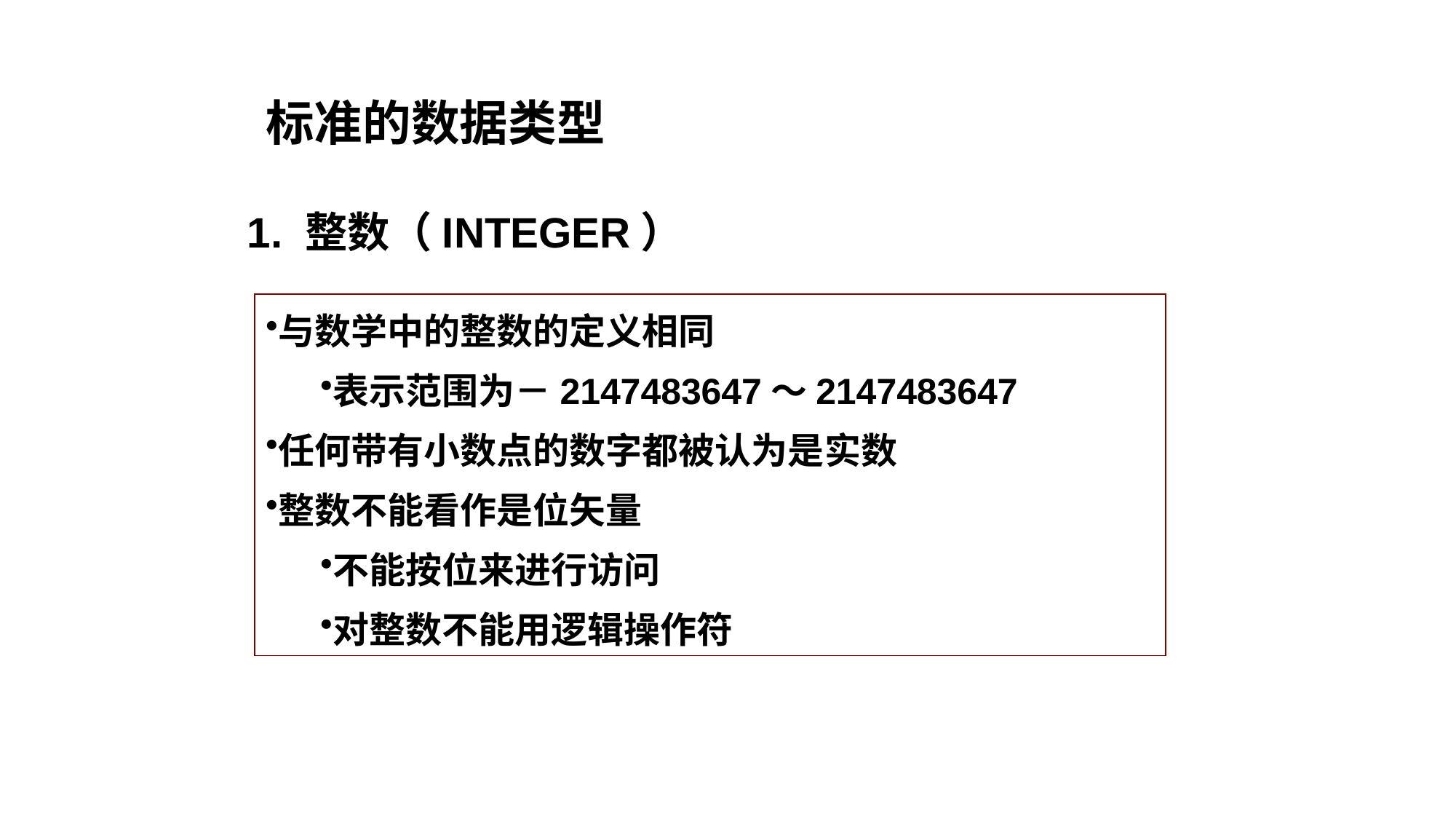

标准的数据类型
1. 整数（INTEGER）
与数学中的整数的定义相同
表示范围为－2147483647～2147483647
任何带有小数点的数字都被认为是实数
整数不能看作是位矢量
不能按位来进行访问
对整数不能用逻辑操作符